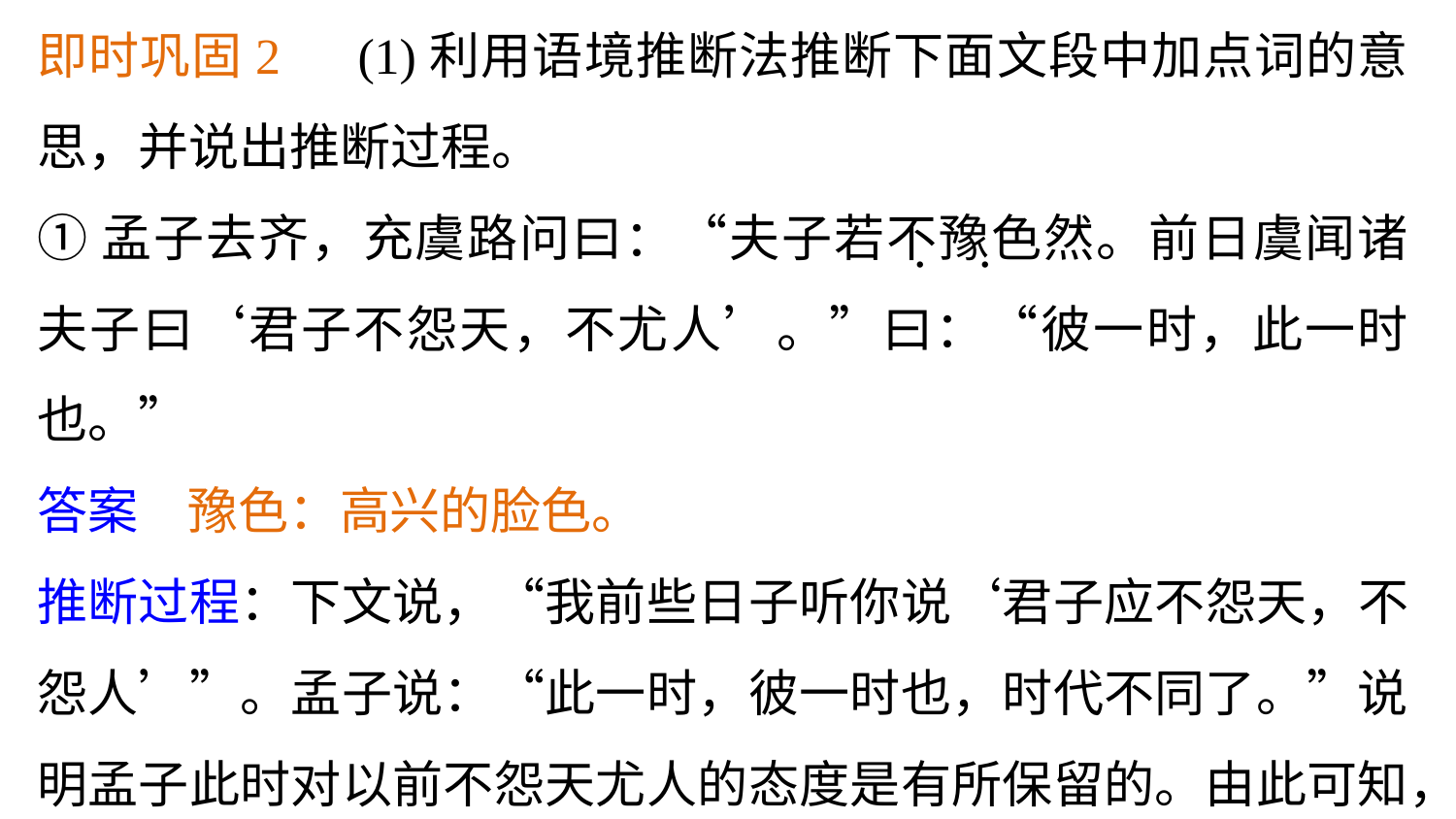

即时巩固2　(1)利用语境推断法推断下面文段中加点词的意思，并说出推断过程。
①孟子去齐，充虞路问曰：“夫子若不豫色然。前日虞闻诸夫子曰‘君子不怨天，不尤人’。”曰：“彼一时，此一时也。”
答案　豫色：高兴的脸色。
推断过程：下文说，“我前些日子听你说‘君子应不怨天，不怨人’”。孟子说：“此一时，彼一时也，时代不同了。”说明孟子此时对以前不怨天尤人的态度是有所保留的。由此可知，“豫色”应是“高兴的脸色”。
.    .